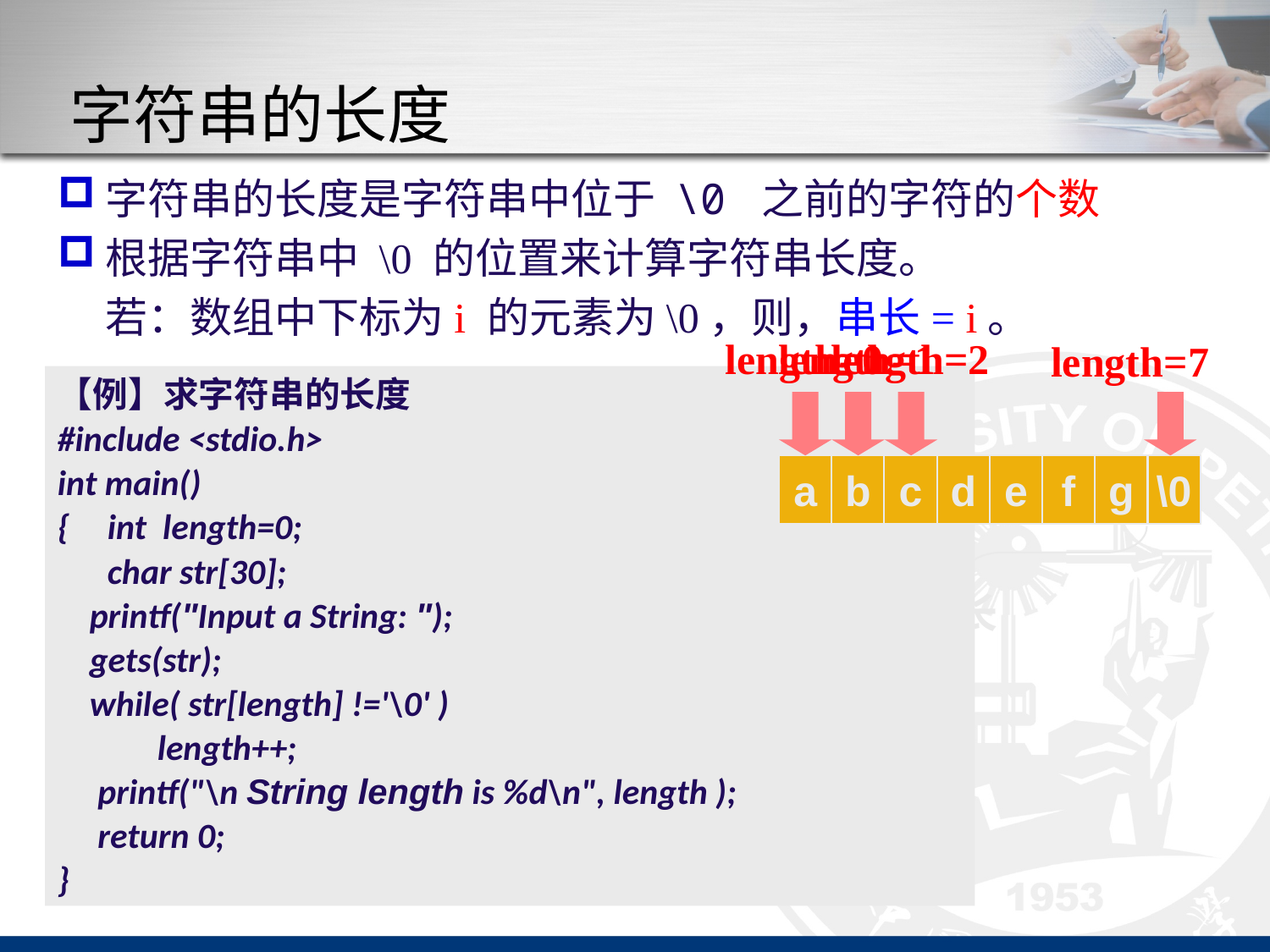

# 字符串的长度
字符串的长度是字符串中位于 \0 之前的字符的个数
根据字符串中 \0 的位置来计算字符串长度。
	若：数组中下标为i 的元素为\0，则，串长= i。
length=0

length=1

length=2

length=7
【例】求字符串的长度
#include <stdio.h>
int main()
{	int  length=0;
	char str[30];
    printf("Input a String: ");
    gets(str);
    while( str[length] !='\0' )
		length++;
     printf("\n String length is %d\n", length );
     return 0;
}

a
b
c
d
e
f
g
\0

串长